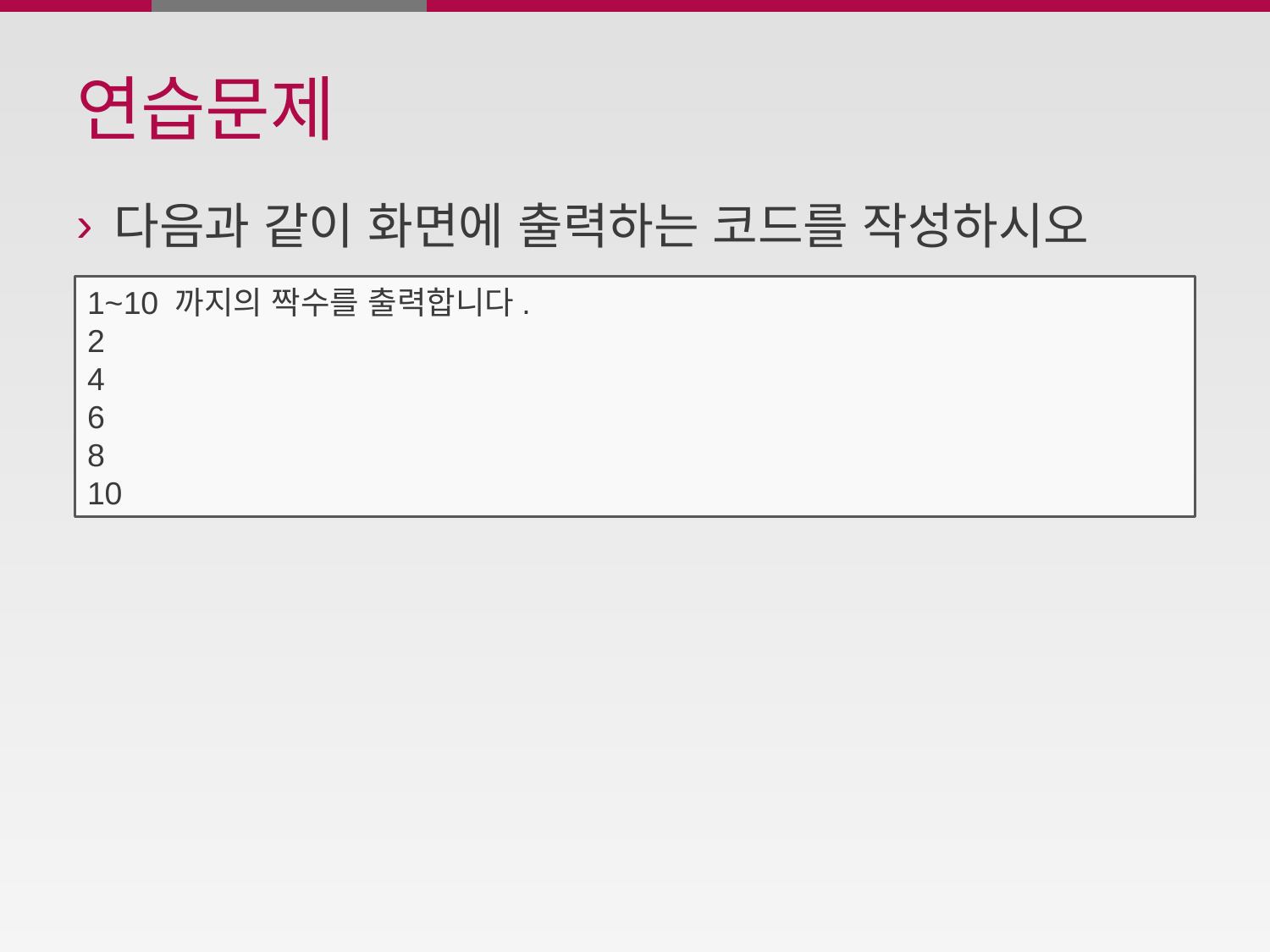

# 연습문제
다음과 같이 화면에 출력하는 코드를 작성하시오
1~10 까지의 짝수를 출력합니다.
2
4
6
8
10